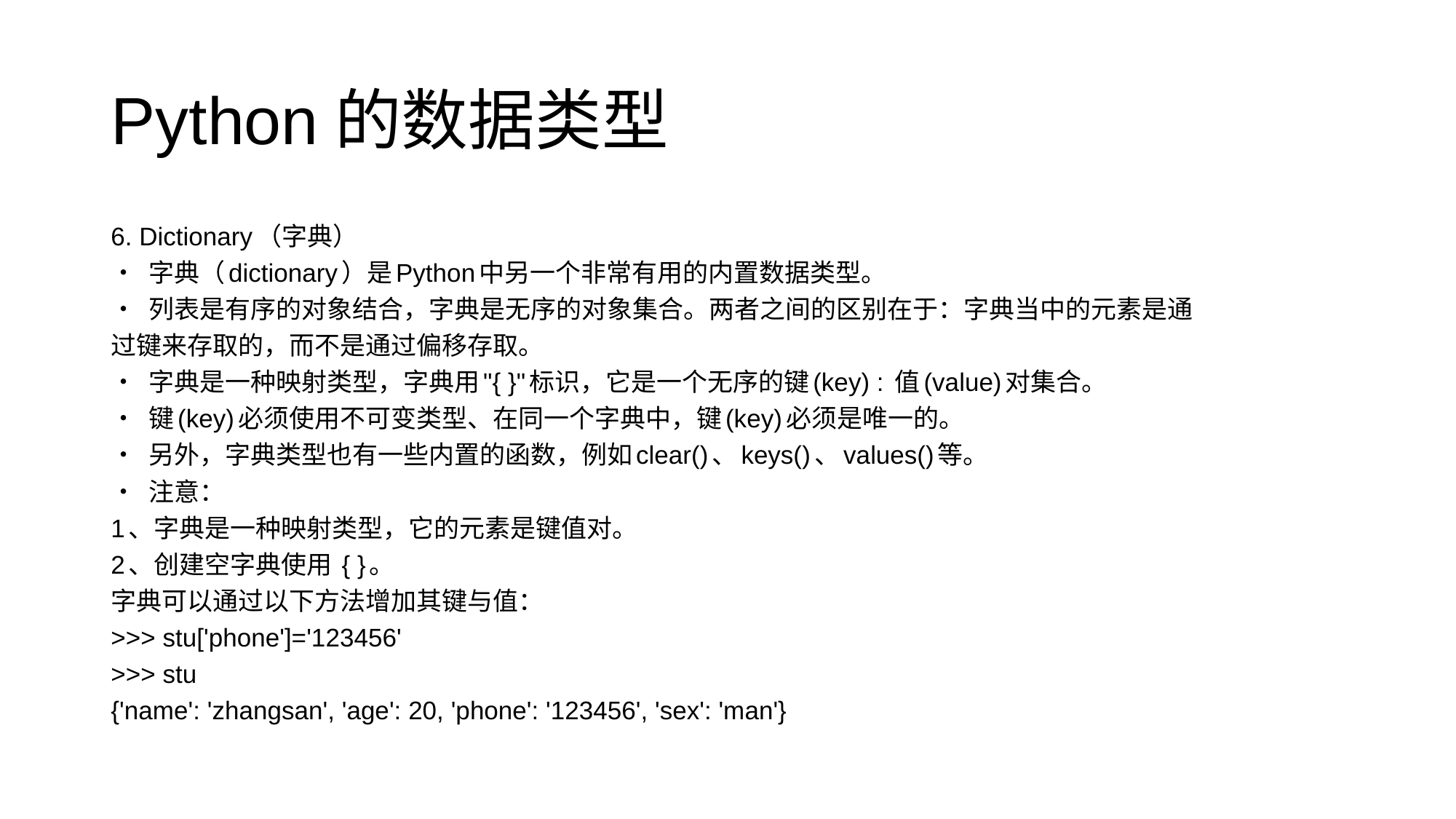

# Python的数据类型
6. Dictionary（字典）
•  字典（dictionary）是Python中另一个非常有用的内置数据类型。
•  列表是有序的对象结合，字典是无序的对象集合。两者之间的区别在于：字典当中的元素是通
过键来存取的，而不是通过偏移存取。
•  字典是一种映射类型，字典用"{ }"标识，它是一个无序的键(key) : 值(value)对集合。
•  键(key)必须使用不可变类型、在同一个字典中，键(key)必须是唯一的。
•  另外，字典类型也有一些内置的函数，例如clear()、keys()、values()等。
•  注意：
1、字典是一种映射类型，它的元素是键值对。
2、创建空字典使用 { }。
字典可以通过以下方法增加其键与值：
>>> stu['phone']='123456'
>>> stu
{'name': 'zhangsan', 'age': 20, 'phone': '123456', 'sex': 'man'}